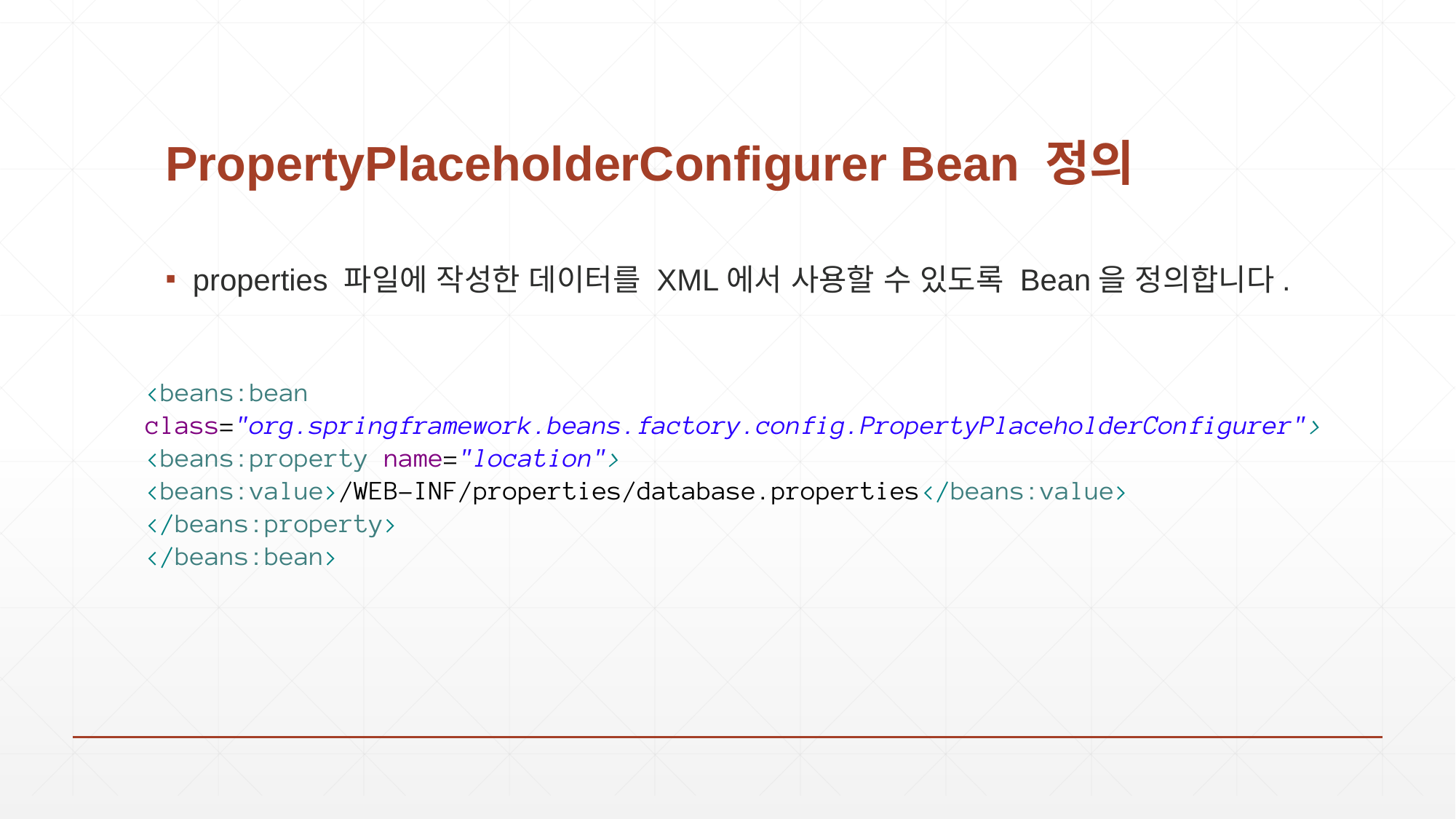

# PropertyPlaceholderConfigurer Bean 정의
properties 파일에 작성한 데이터를 XML에서 사용할 수 있도록 Bean을 정의합니다.
<beans:bean
class="org.springframework.beans.factory.config.PropertyPlaceholderConfigurer">
<beans:property name="location">
<beans:value>/WEB-INF/properties/database.properties</beans:value>
</beans:property>
</beans:bean>